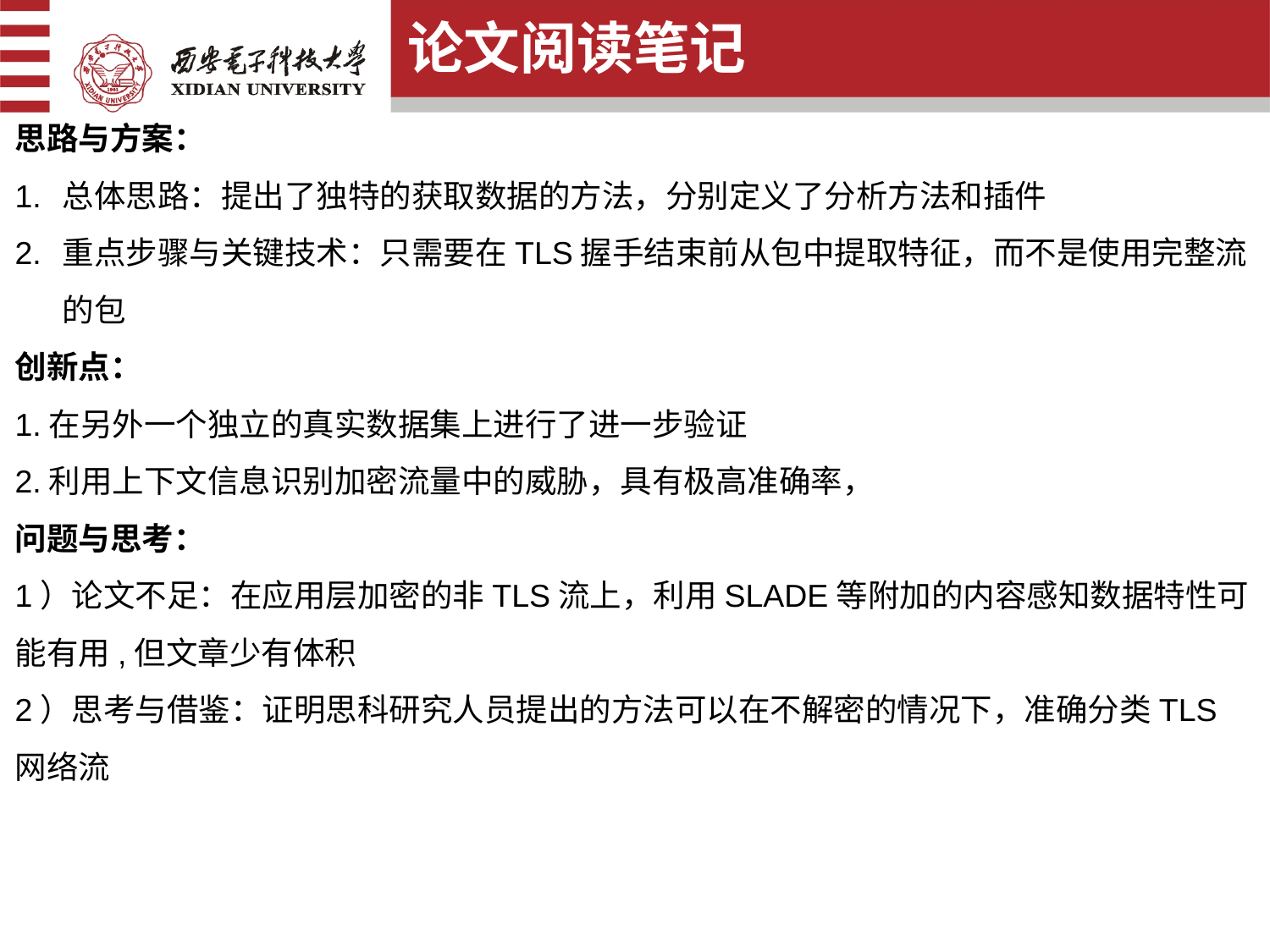

论文阅读笔记
思路与方案：
总体思路：提出了独特的获取数据的方法，分别定义了分析方法和插件
重点步骤与关键技术：只需要在TLS握手结束前从包中提取特征，而不是使用完整流的包
创新点：
1.在另外一个独立的真实数据集上进行了进一步验证
2.利用上下文信息识别加密流量中的威胁，具有极高准确率，
问题与思考：
1）论文不足：在应用层加密的非TLS流上，利用SLADE等附加的内容感知数据特性可能有用,但文章少有体积
2）思考与借鉴：证明思科研究人员提出的方法可以在不解密的情况下，准确分类TLS网络流